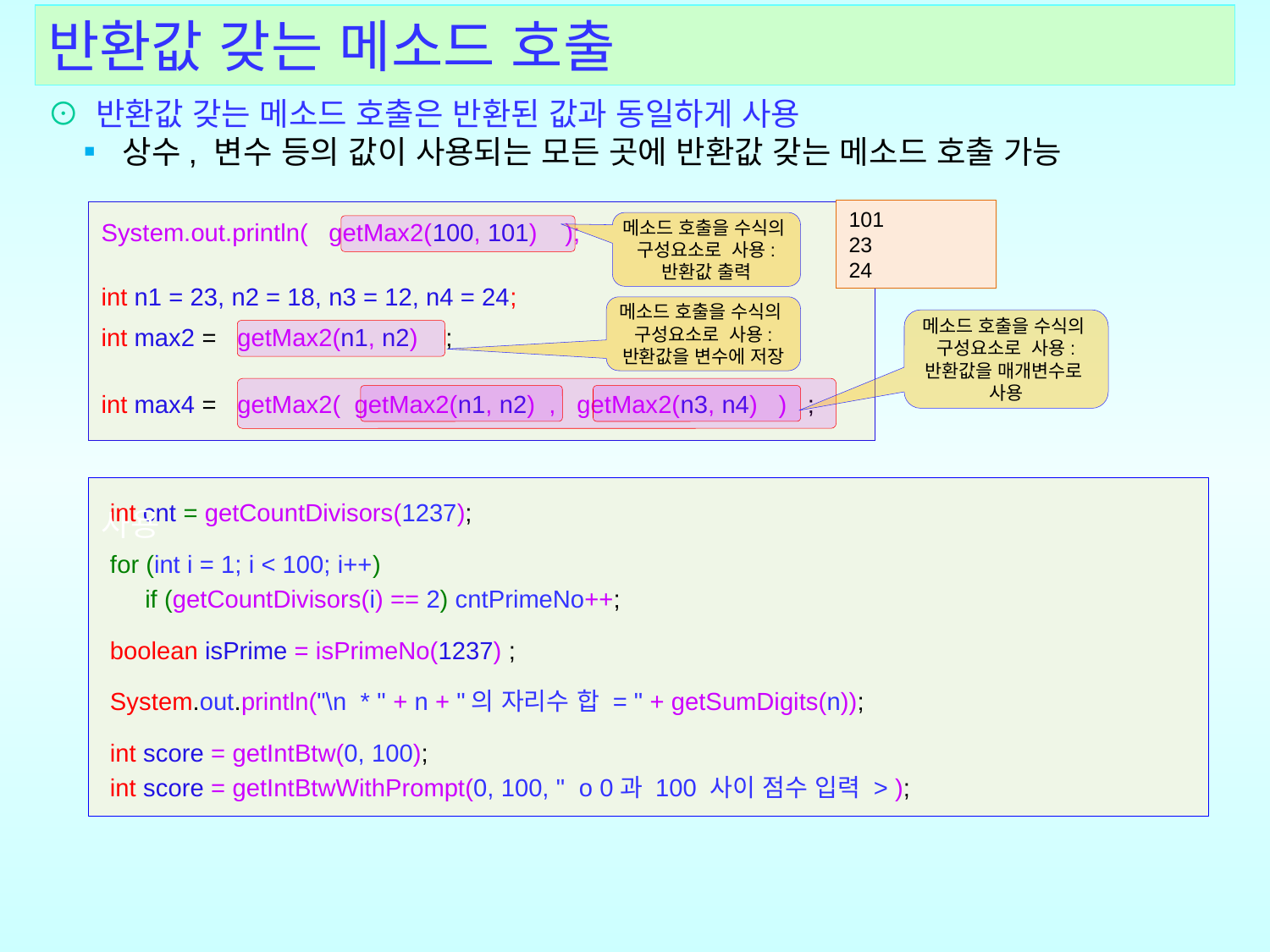

반환값 갖는 메소드 호출
⊙ 반환값 갖는 메소드 호출은 반환된 값과 동일하게 사용
   ▪ 상수, 변수 등의 값이 사용되는 모든 곳에 반환값 갖는 메소드 호출 가능
101
23
24
System.out.println(   getMax2(100, 101)    );

int n1 = 23, n2 = 18, n3 = 12, n4 = 24;
int max2 =   getMax2(n1, n2)    ;

int max4 =   getMax2(  getMax2(n1, n2)  ,   getMax2(n3, n4)   )   ;

메소드 호출을 수식의
구성요소로  사용:
반환값 출력

메소드 호출을 수식의
구성요소로  사용:
반환값을 변수에 저장
메소드 호출을 수식의
구성요소로  사용:
반환값을 매개변수로
사용

int cnt = getCountDivisors(1237);
사용
for (int i = 1; i < 100; i++)
     if (getCountDivisors(i) == 2) cntPrimeNo++;

boolean isPrime = isPrimeNo(1237) ;

System.out.println("\n  * " + n + "의 자리수 합 = " + getSumDigits(n));

int score = getIntBtw(0, 100);
int score = getIntBtwWithPrompt(0, 100, "  o 0과 100 사이 점수 입력 > );